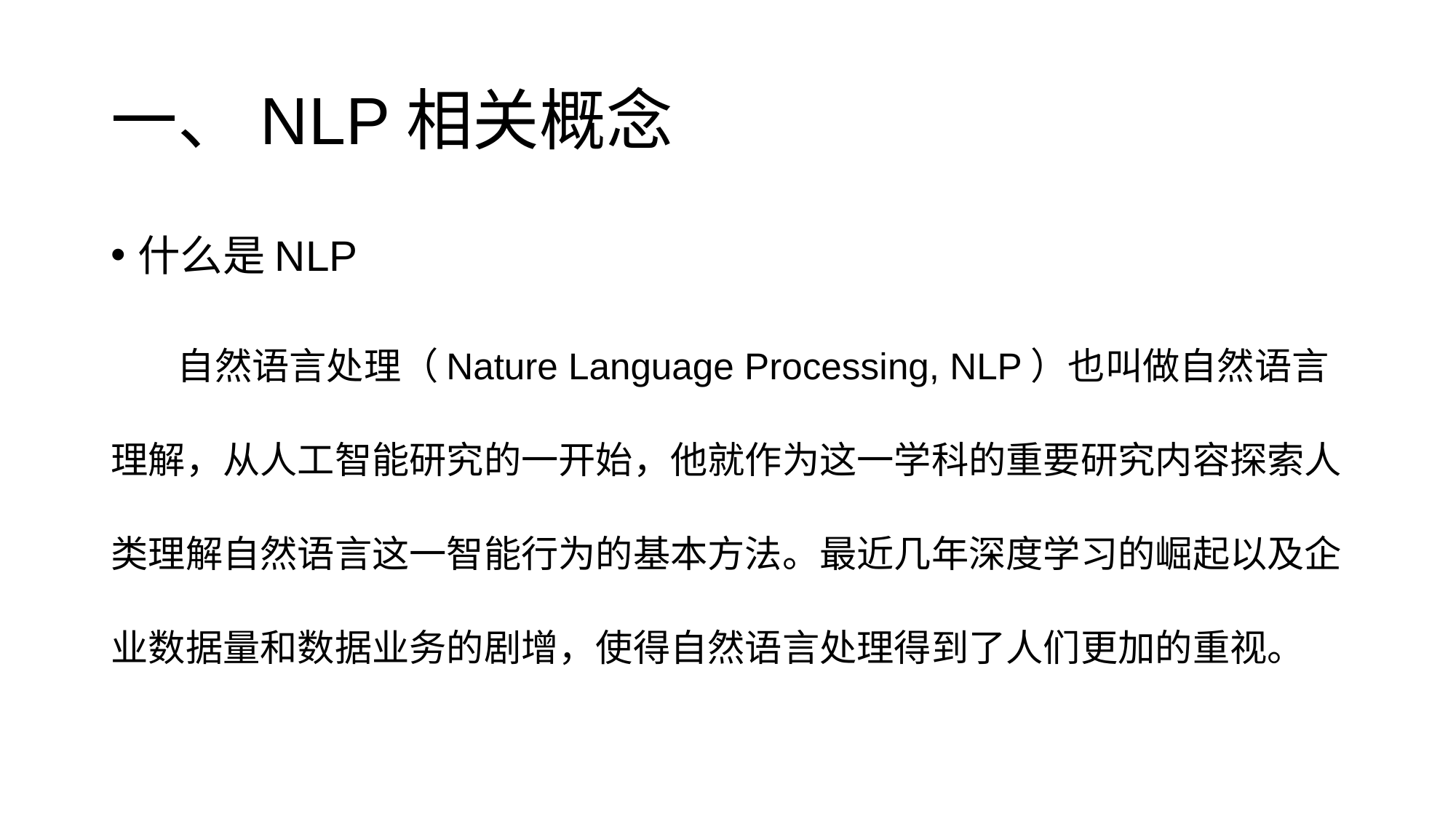

# 一、NLP相关概念
什么是NLP
       自然语言处理（Nature Language Processing, NLP）也叫做自然语言理解，从人工智能研究的一开始，他就作为这一学科的重要研究内容探索人类理解自然语言这一智能行为的基本方法。最近几年深度学习的崛起以及企业数据量和数据业务的剧增，使得自然语言处理得到了人们更加的重视。